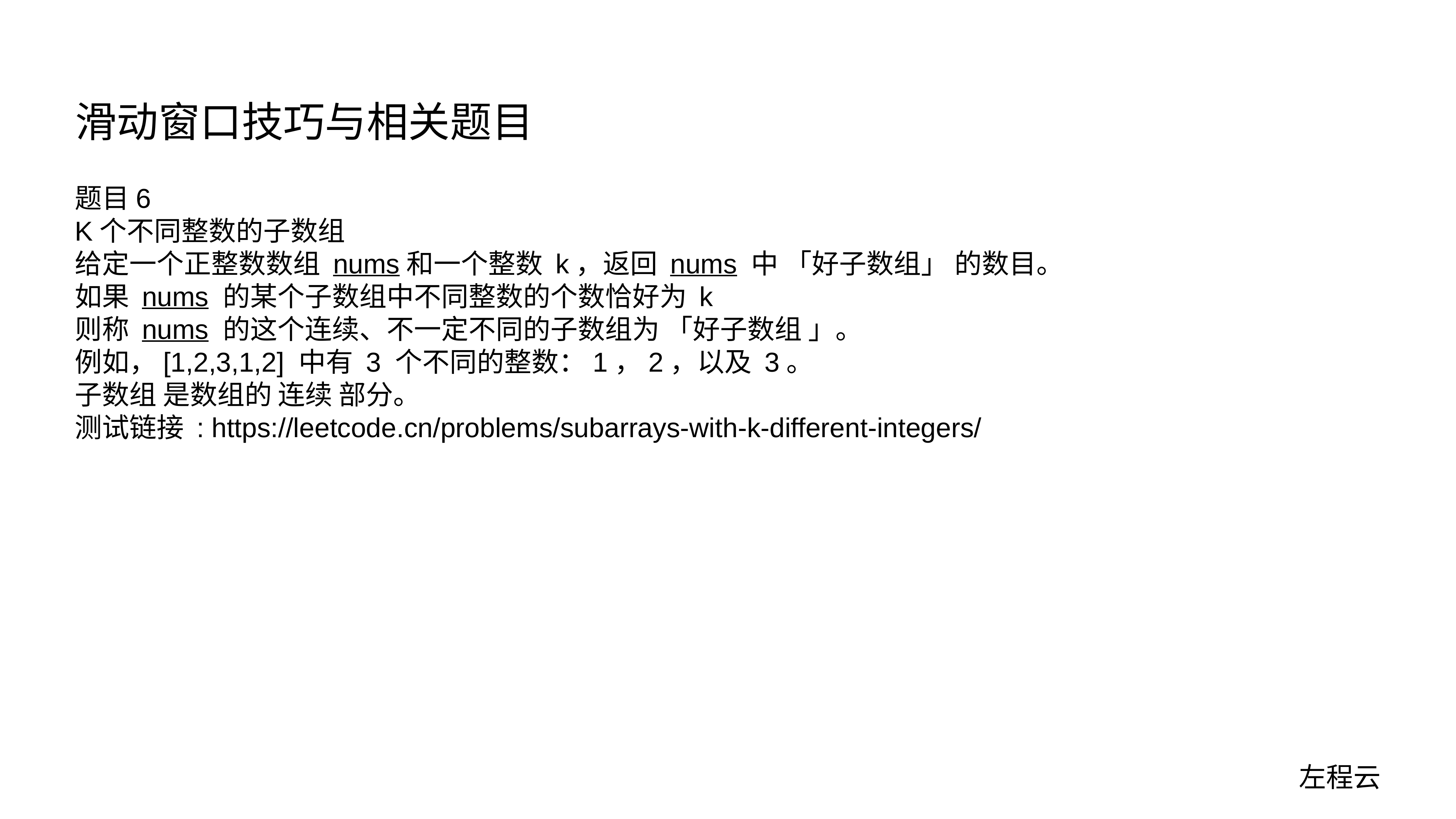

# 滑动窗口技巧与相关题目
题目6
K个不同整数的子数组
给定一个正整数数组 nums和一个整数 k，返回 nums 中 「好子数组」 的数目。
如果 nums 的某个子数组中不同整数的个数恰好为 k
则称 nums 的这个连续、不一定不同的子数组为 「好子数组 」。
例如，[1,2,3,1,2] 中有 3 个不同的整数：1，2，以及 3。
子数组 是数组的 连续 部分。
测试链接 : https://leetcode.cn/problems/subarrays-with-k-different-integers/
左程云